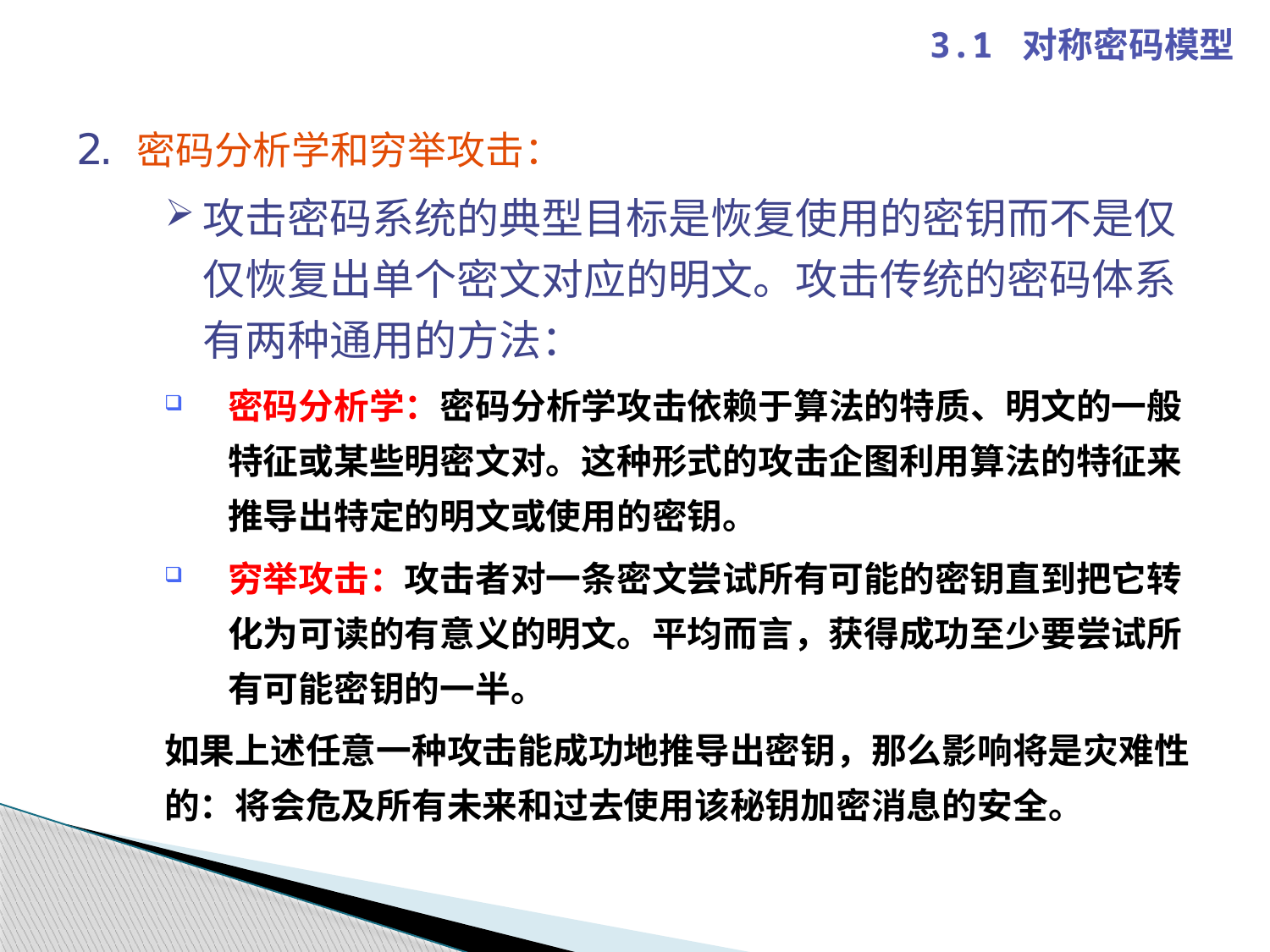

3.1 对称密码模型
2. 密码分析学和穷举攻击：
攻击密码系统的典型目标是恢复使用的密钥而不是仅仅恢复出单个密文对应的明文。攻击传统的密码体系有两种通用的方法：
密码分析学：密码分析学攻击依赖于算法的特质、明文的一般特征或某些明密文对。这种形式的攻击企图利用算法的特征来推导出特定的明文或使用的密钥。
穷举攻击：攻击者对一条密文尝试所有可能的密钥直到把它转化为可读的有意义的明文。平均而言，获得成功至少要尝试所有可能密钥的一半。
如果上述任意一种攻击能成功地推导出密钥，那么影响将是灾难性的：将会危及所有未来和过去使用该秘钥加密消息的安全。